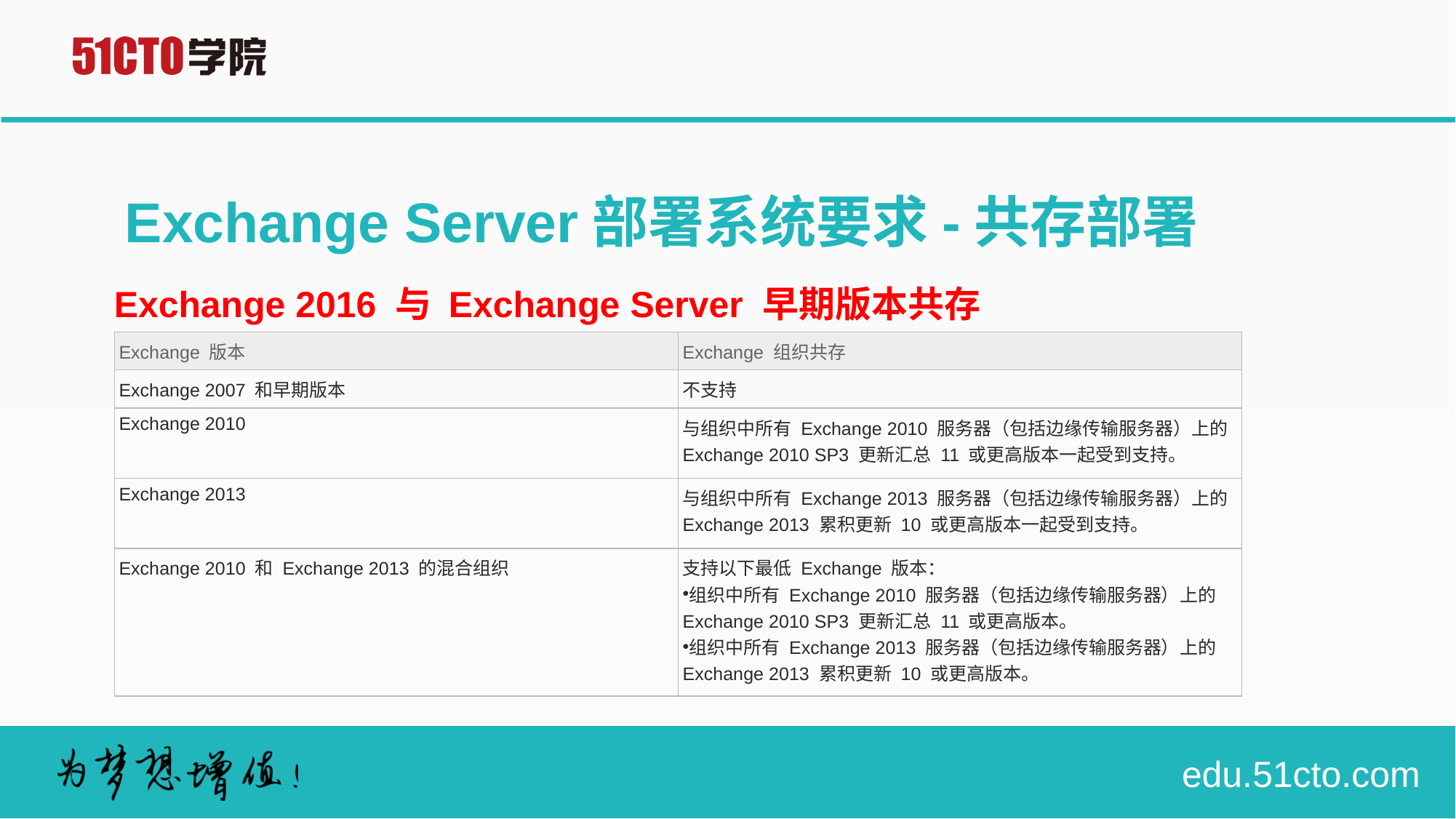

# Exchange Server部署系统要求-共存部署
Exchange 2016 与 Exchange Server 早期版本共存

| Exchange 版本 | Exchange 组织共存 |
| --- | --- |
| Exchange 2007 和早期版本 | 不支持 |
| Exchange 2010 | 与组织中所有 Exchange 2010 服务器（包括边缘传输服务器）上的 Exchange 2010 SP3 更新汇总 11 或更高版本一起受到支持。 |
| Exchange 2013 | 与组织中所有 Exchange 2013 服务器（包括边缘传输服务器）上的 Exchange 2013 累积更新 10 或更高版本一起受到支持。 |
| Exchange 2010 和 Exchange 2013 的混合组织 | 支持以下最低 Exchange 版本： 组织中所有 Exchange 2010 服务器（包括边缘传输服务器）上的 Exchange 2010 SP3 更新汇总 11 或更高版本。 组织中所有 Exchange 2013 服务器（包括边缘传输服务器）上的 Exchange 2013 累积更新 10 或更高版本。 |